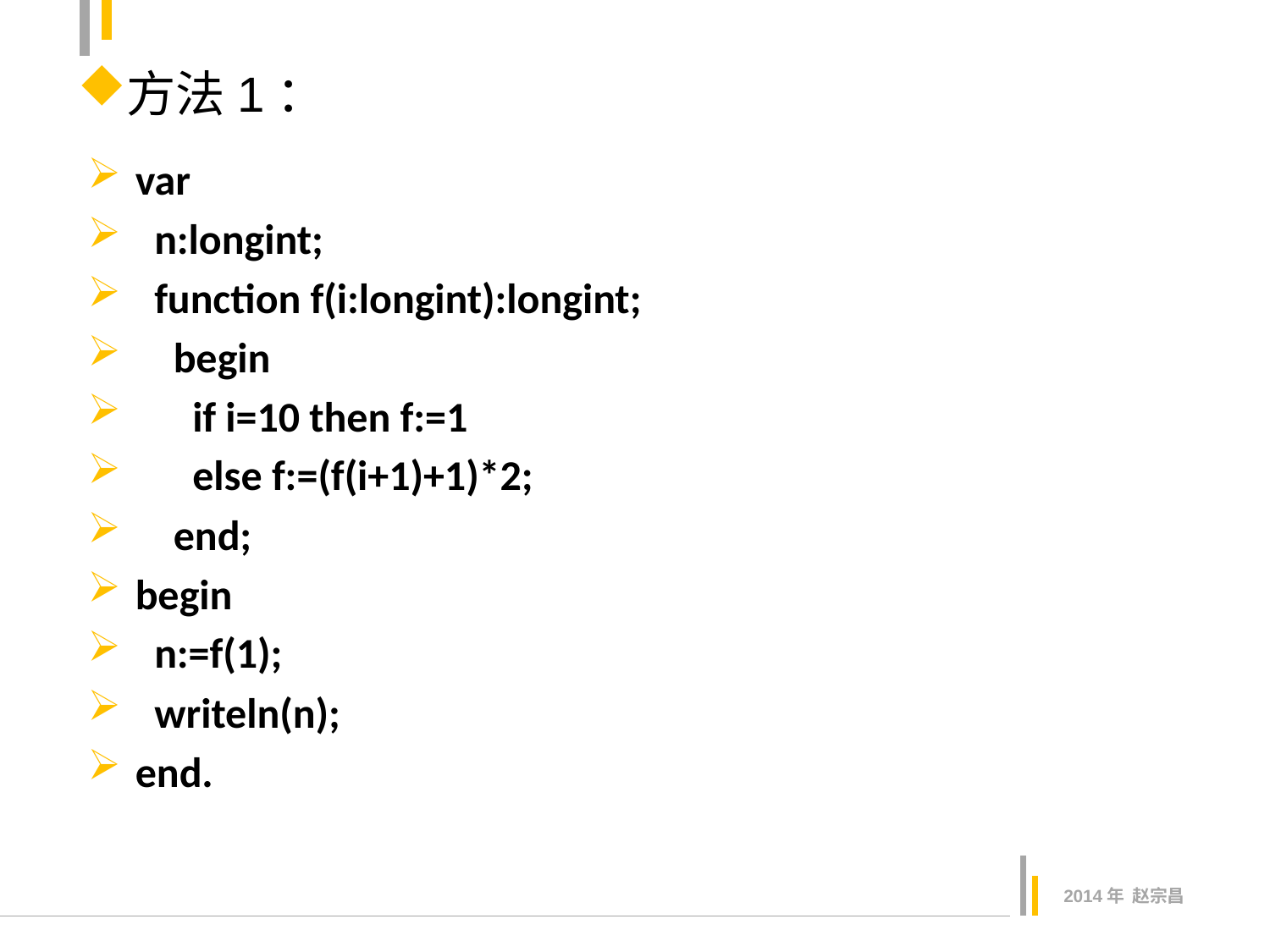

方法1：
var
  n:longint;
  function f(i:longint):longint;
    begin
      if i=10 then f:=1
      else f:=(f(i+1)+1)*2;
    end;
begin
  n:=f(1);
  writeln(n);
end.